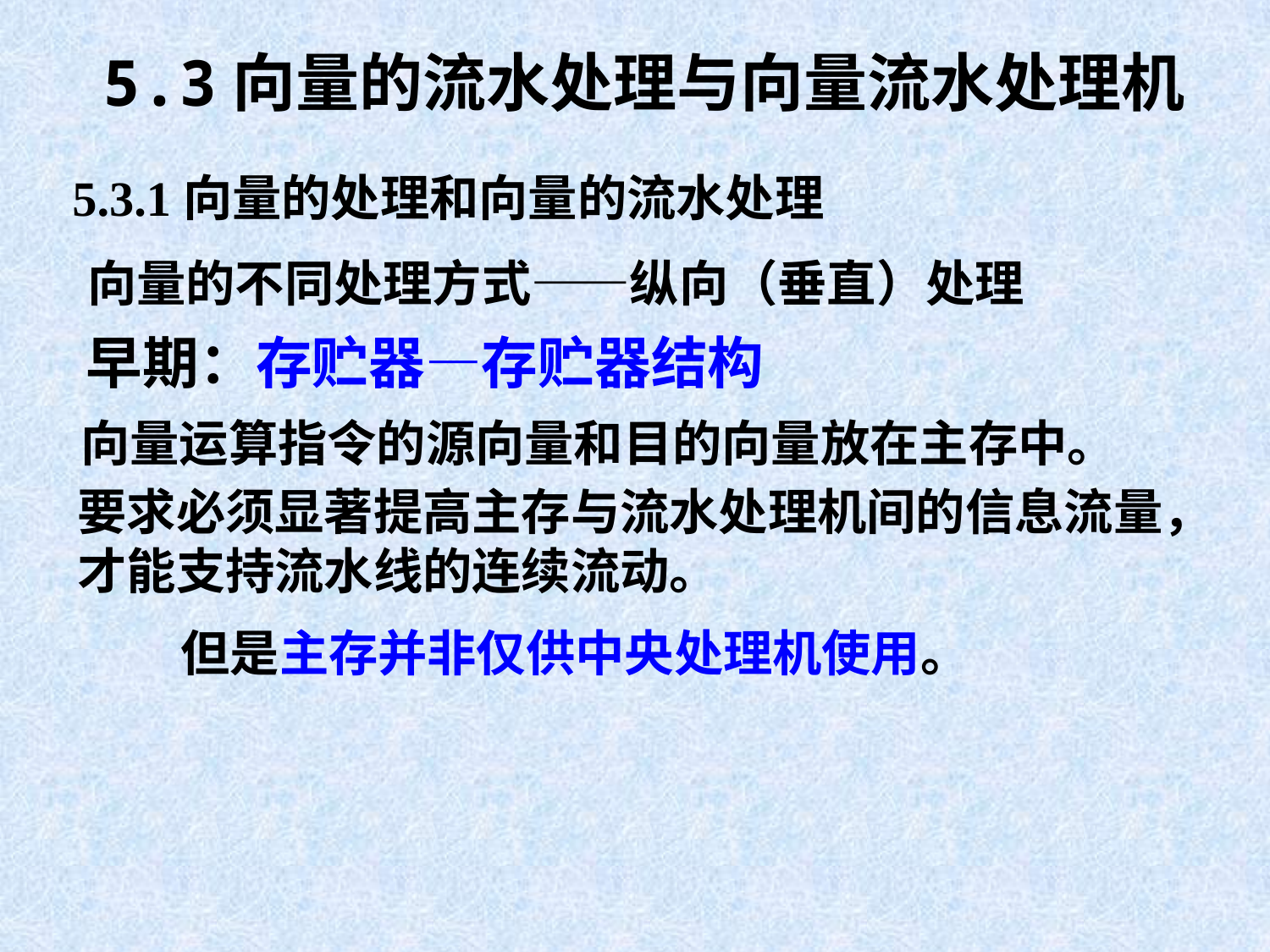

5.3向量的流水处理与向量流水处理机
5.3.1向量的处理和向量的流水处理
向量的不同处理方式——纵向（垂直）处理
早期：存贮器—存贮器结构
向量运算指令的源向量和目的向量放在主存中。
要求必须显著提高主存与流水处理机间的信息流量，才能支持流水线的连续流动。
但是主存并非仅供中央处理机使用。